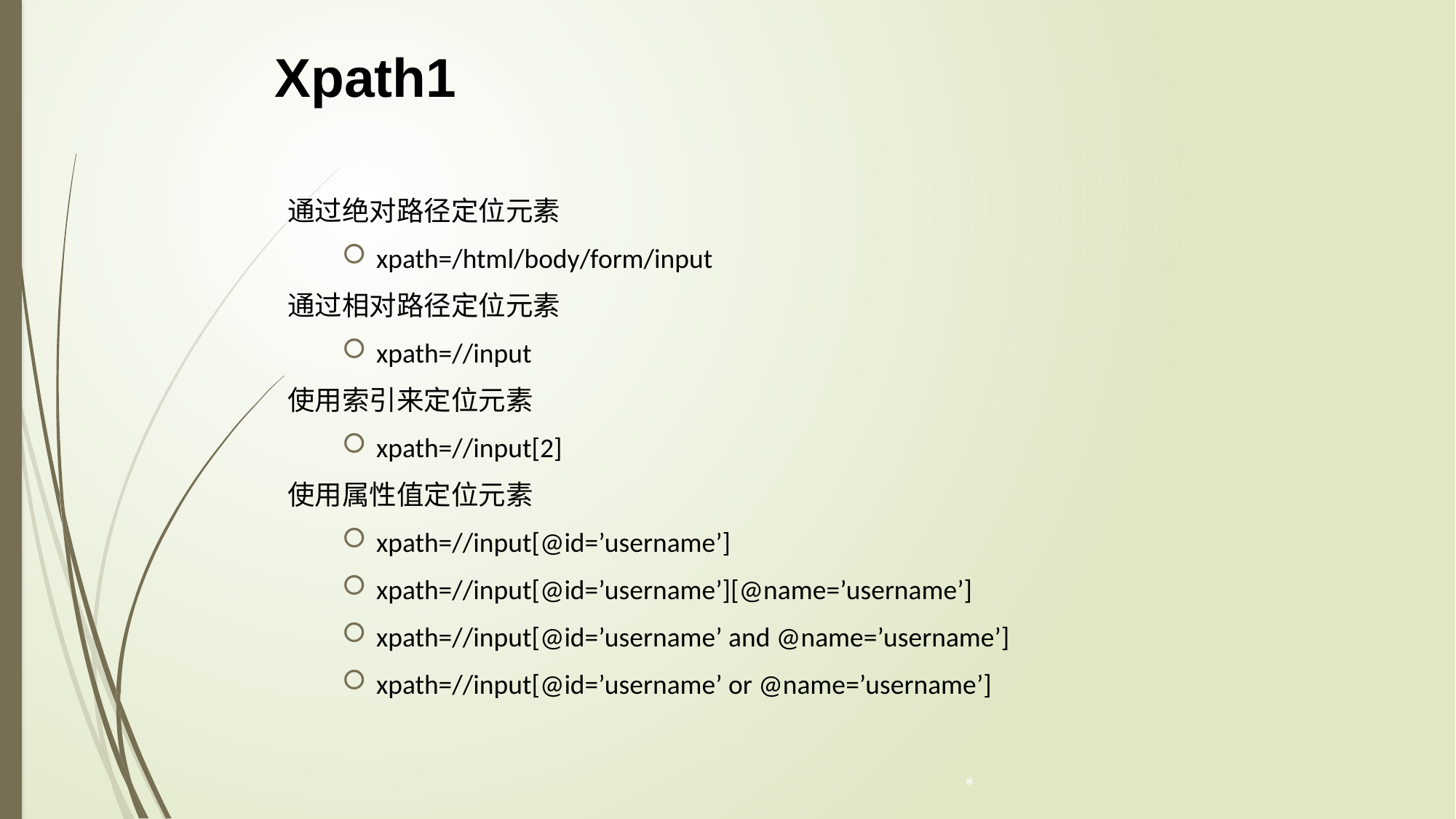

Xpath1
通过绝对路径定位元素
xpath=/html/body/form/input
通过相对路径定位元素
xpath=//input
使用索引来定位元素
xpath=//input[2]
使用属性值定位元素
xpath=//input[@id=’username’]
xpath=//input[@id=’username’][@name=’username’]
xpath=//input[@id=’username’ and @name=’username’]
xpath=//input[@id=’username’ or @name=’username’]
*